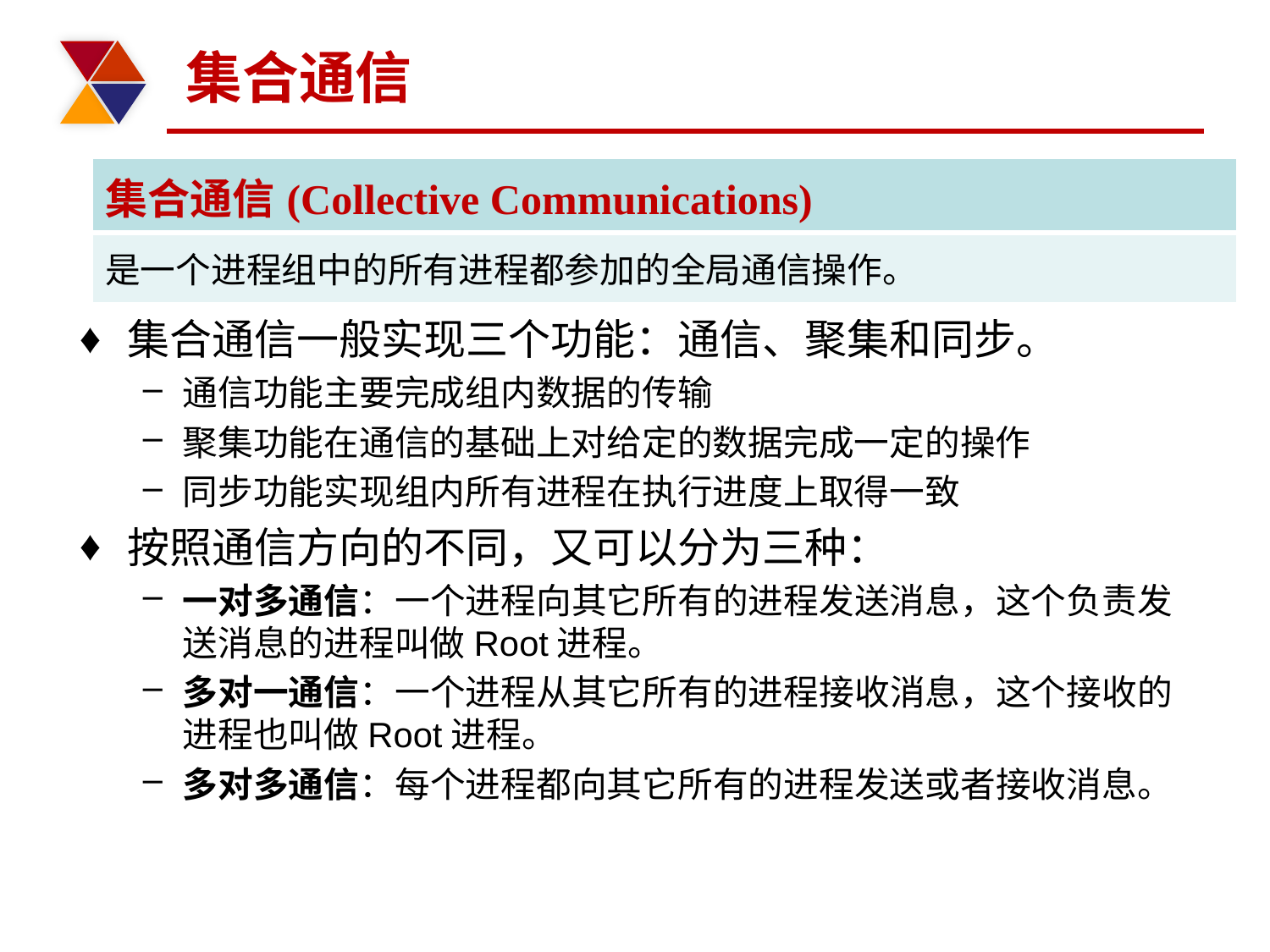

# 集合通信
| 集合通信(Collective Communications) |
| --- |
| 是一个进程组中的所有进程都参加的全局通信操作。 |
集合通信一般实现三个功能：通信、聚集和同步。
通信功能主要完成组内数据的传输
聚集功能在通信的基础上对给定的数据完成一定的操作
同步功能实现组内所有进程在执行进度上取得一致
按照通信方向的不同，又可以分为三种：
一对多通信：一个进程向其它所有的进程发送消息，这个负责发送消息的进程叫做Root进程。
多对一通信：一个进程从其它所有的进程接收消息，这个接收的进程也叫做Root进程。
多对多通信：每个进程都向其它所有的进程发送或者接收消息。